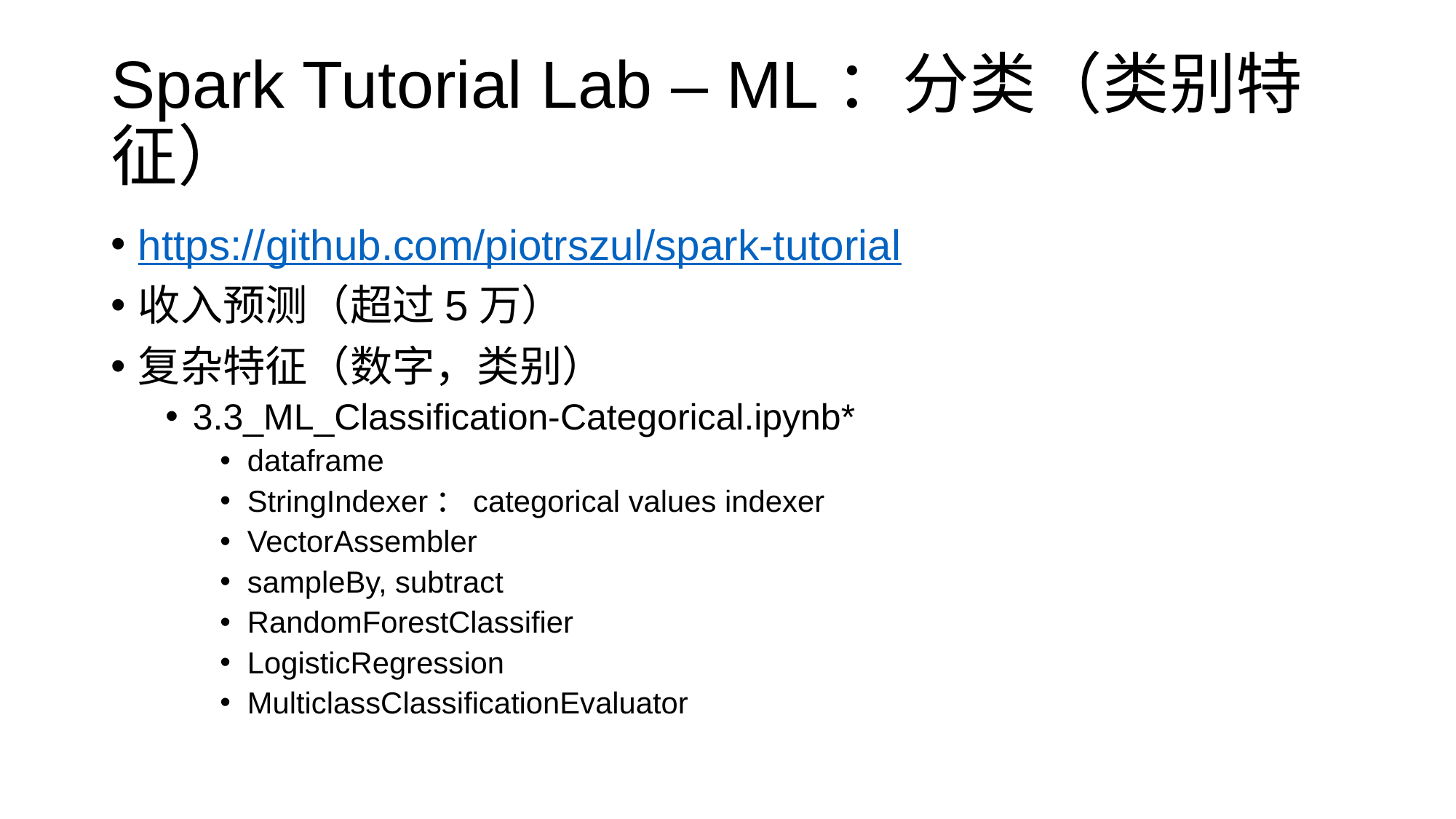

# Spark Tutorial Lab – ML：分类（类别特征）
https://github.com/piotrszul/spark-tutorial
收入预测（超过5万）
复杂特征（数字，类别）
3.3_ML_Classification-Categorical.ipynb*
dataframe
StringIndexer：categorical values indexer
VectorAssembler
sampleBy, subtract
RandomForestClassifier
LogisticRegression
MulticlassClassificationEvaluator